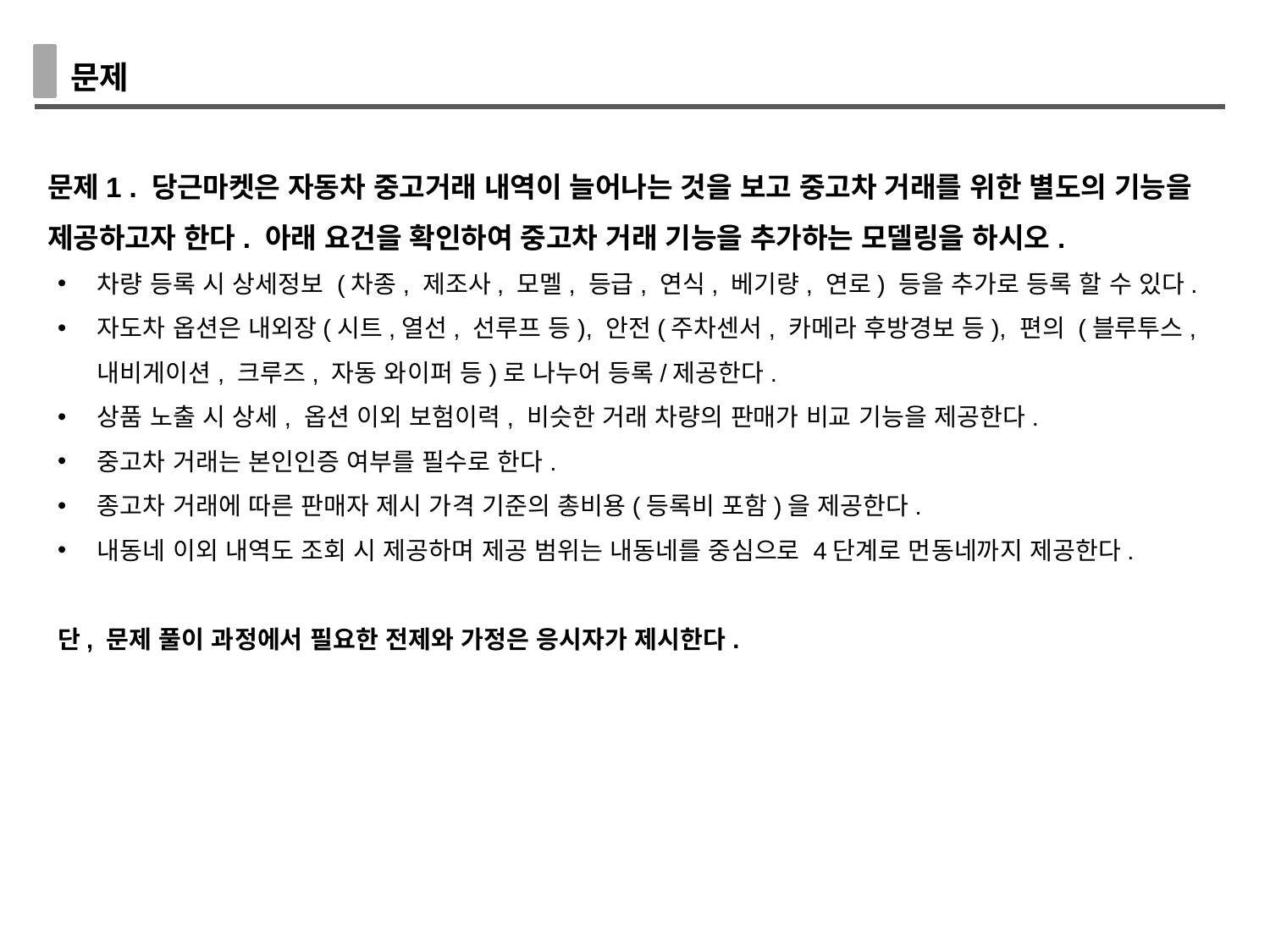

문제
문제1 . 당근마켓은 자동차 중고거래 내역이 늘어나는 것을 보고 중고차 거래를 위한 별도의 기능을 제공하고자 한다. 아래 요건을 확인하여 중고차 거래 기능을 추가하는 모델링을 하시오.
차량 등록 시 상세정보 (차종, 제조사, 모멜, 등급, 연식, 베기량, 연로) 등을 추가로 등록 할 수 있다.
자도차 옵션은 내외장(시트,열선, 선루프 등), 안전(주차센서, 카메라 후방경보 등), 편의 (블루투스, 내비게이션, 크루즈, 자동 와이퍼 등)로 나누어 등록/제공한다.
상품 노출 시 상세, 옵션 이외 보험이력, 비슷한 거래 차량의 판매가 비교 기능을 제공한다.
중고차 거래는 본인인증 여부를 필수로 한다.
종고차 거래에 따른 판매자 제시 가격 기준의 총비용(등록비 포함)을 제공한다.
내동네 이외 내역도 조회 시 제공하며 제공 범위는 내동네를 중심으로 4단계로 먼동네까지 제공한다.

단, 문제 풀이 과정에서 필요한 전제와 가정은 응시자가 제시한다.